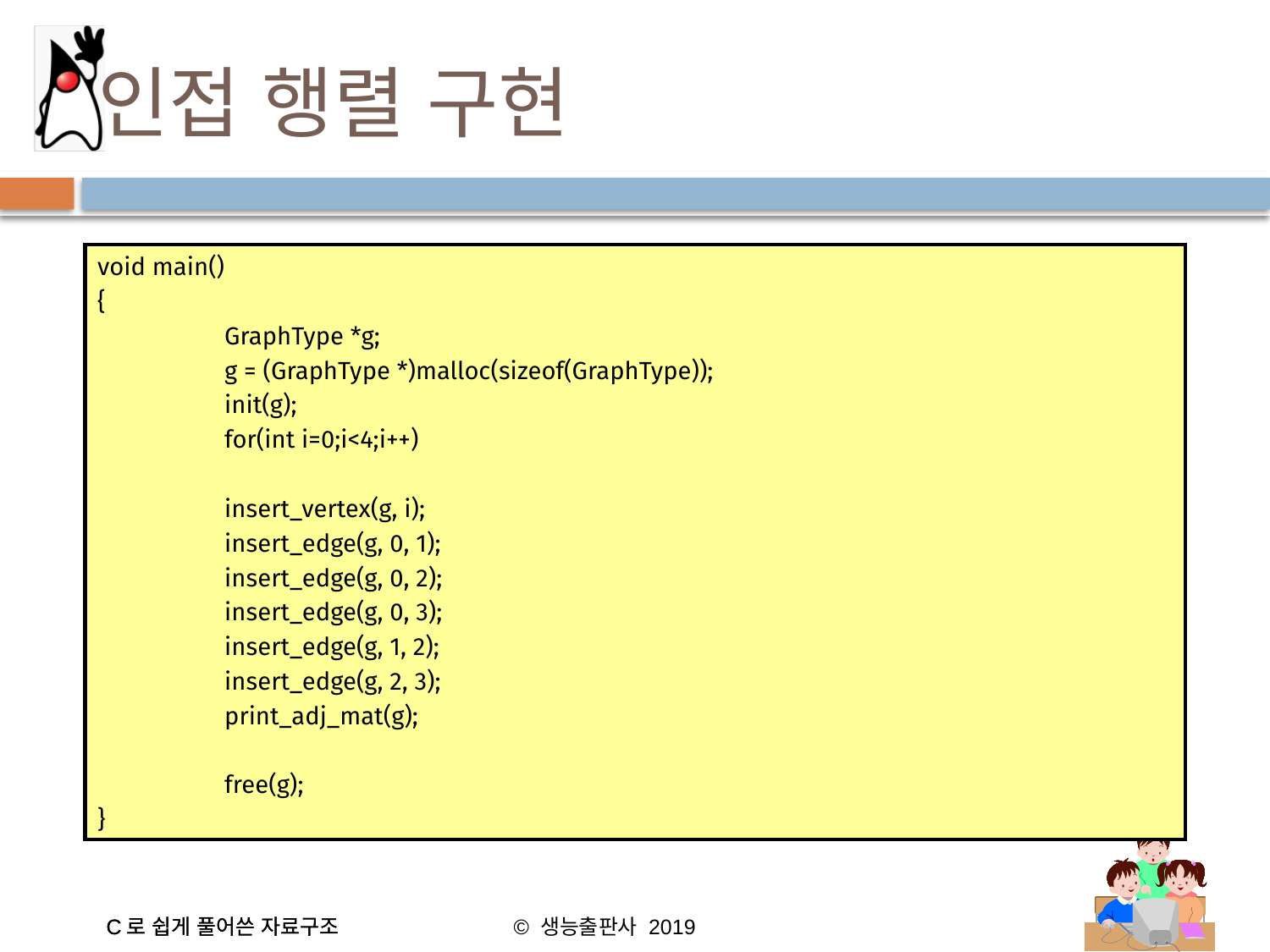

# 인접 행렬 구현
void main()
{
	GraphType *g;
	g = (GraphType *)malloc(sizeof(GraphType));
	init(g);
	for(int i=0;i<4;i++)

	insert_vertex(g, i);
	insert_edge(g, 0, 1);
	insert_edge(g, 0, 2);
	insert_edge(g, 0, 3);
	insert_edge(g, 1, 2);
	insert_edge(g, 2, 3);
	print_adj_mat(g);

	free(g);
}